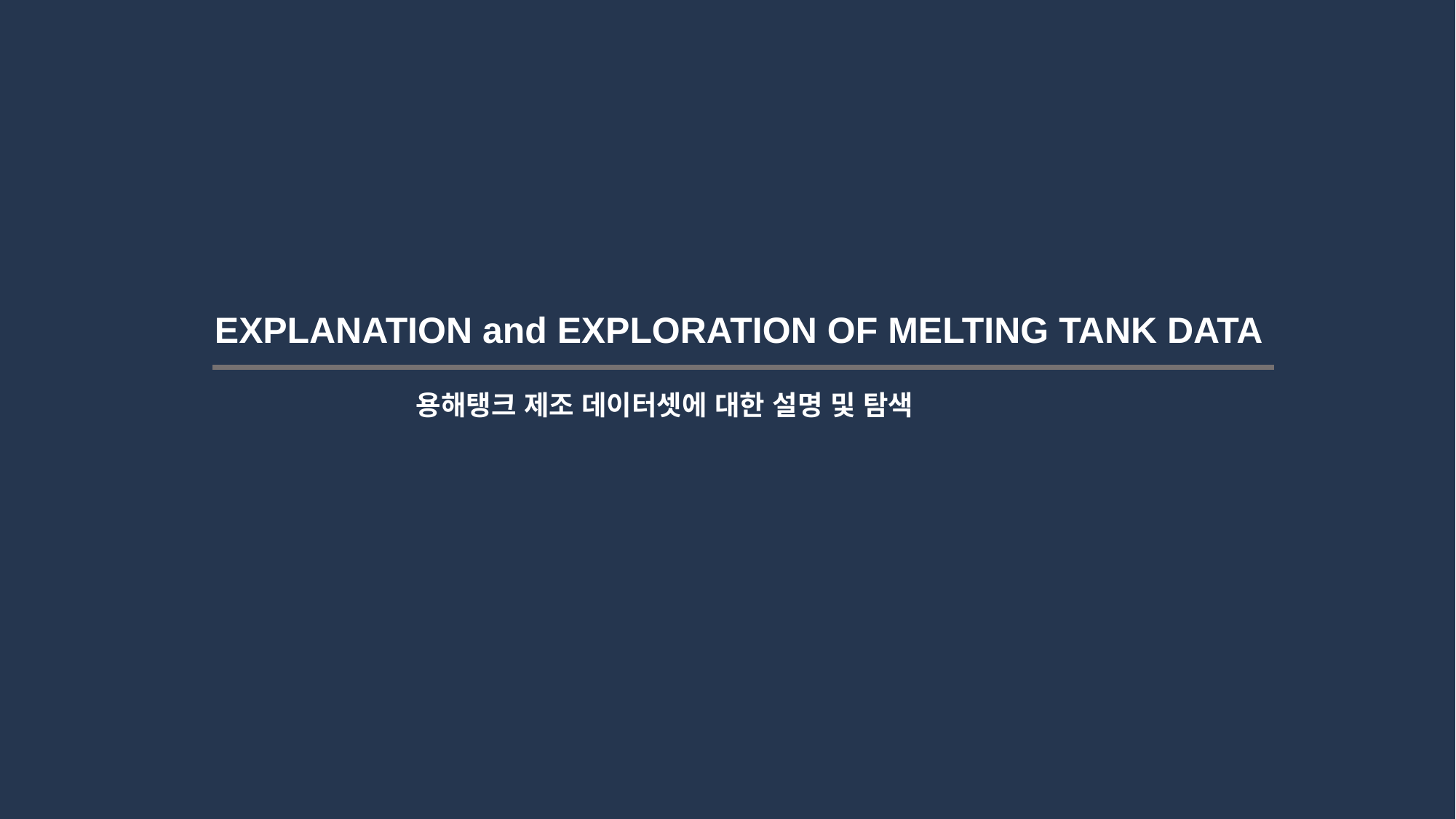

EXPLANATION and EXPLORATION OF MELTING TANK DATA
용해탱크 제조 데이터셋에 대한 설명 및 탐색